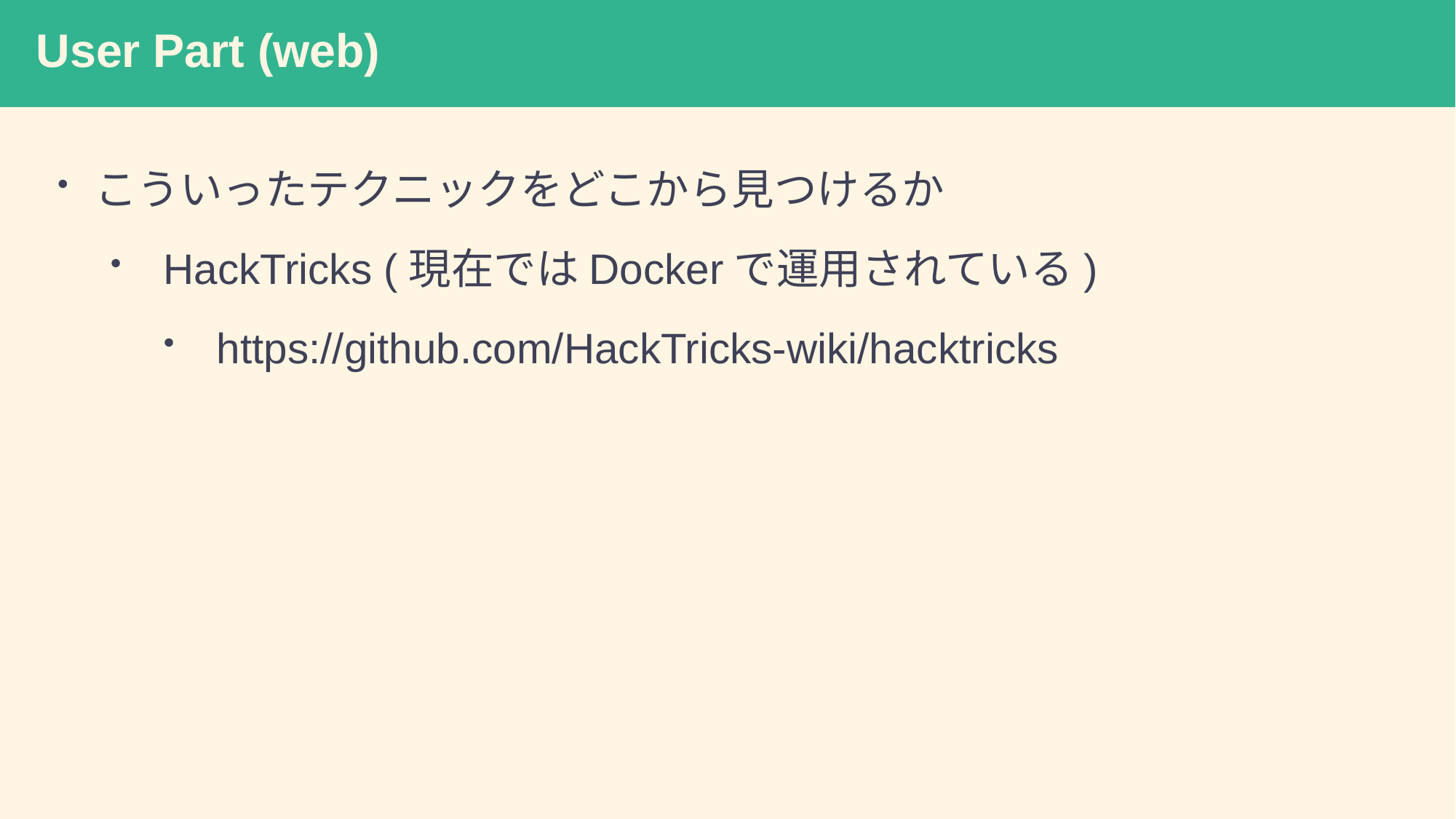

# User Part (web)
こういったテクニックをどこから見つけるか
HackTricks (現在ではDockerで運用されている)
https://github.com/HackTricks-wiki/hacktricks